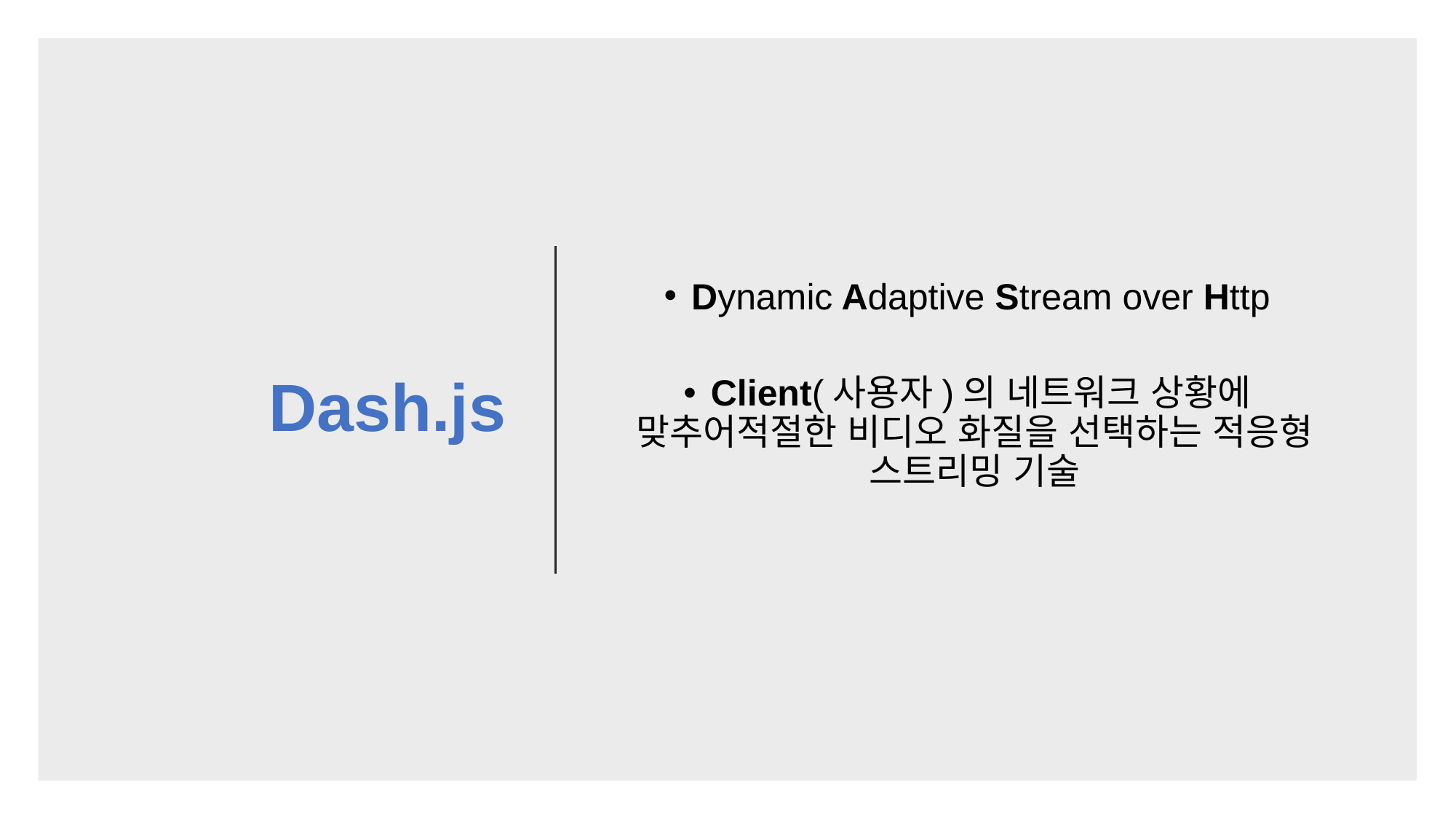

# Dash.js
Dynamic Adaptive Stream over Http

Client(사용자)의 네트워크 상황에 맞추어적절한 비디오 화질을 선택하는 적응형 스트리밍 기술